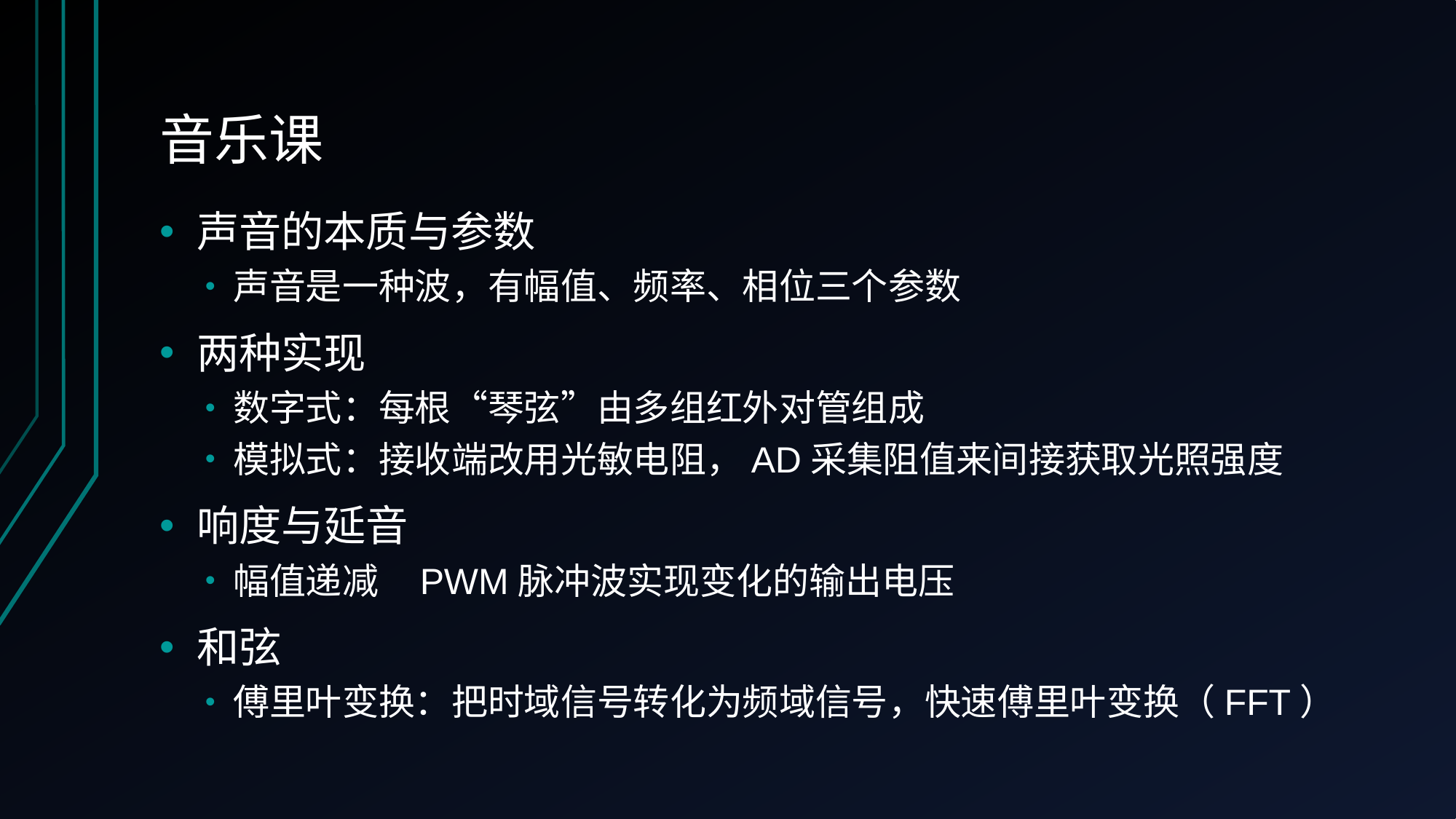

# 音乐课
声音的本质与参数
声音是一种波，有幅值、频率、相位三个参数
两种实现
数字式：每根“琴弦”由多组红外对管组成
模拟式：接收端改用光敏电阻，AD采集阻值来间接获取光照强度
响度与延音
幅值递减    PWM脉冲波实现变化的输出电压
和弦
傅里叶变换：把时域信号转化为频域信号，快速傅里叶变换（FFT）